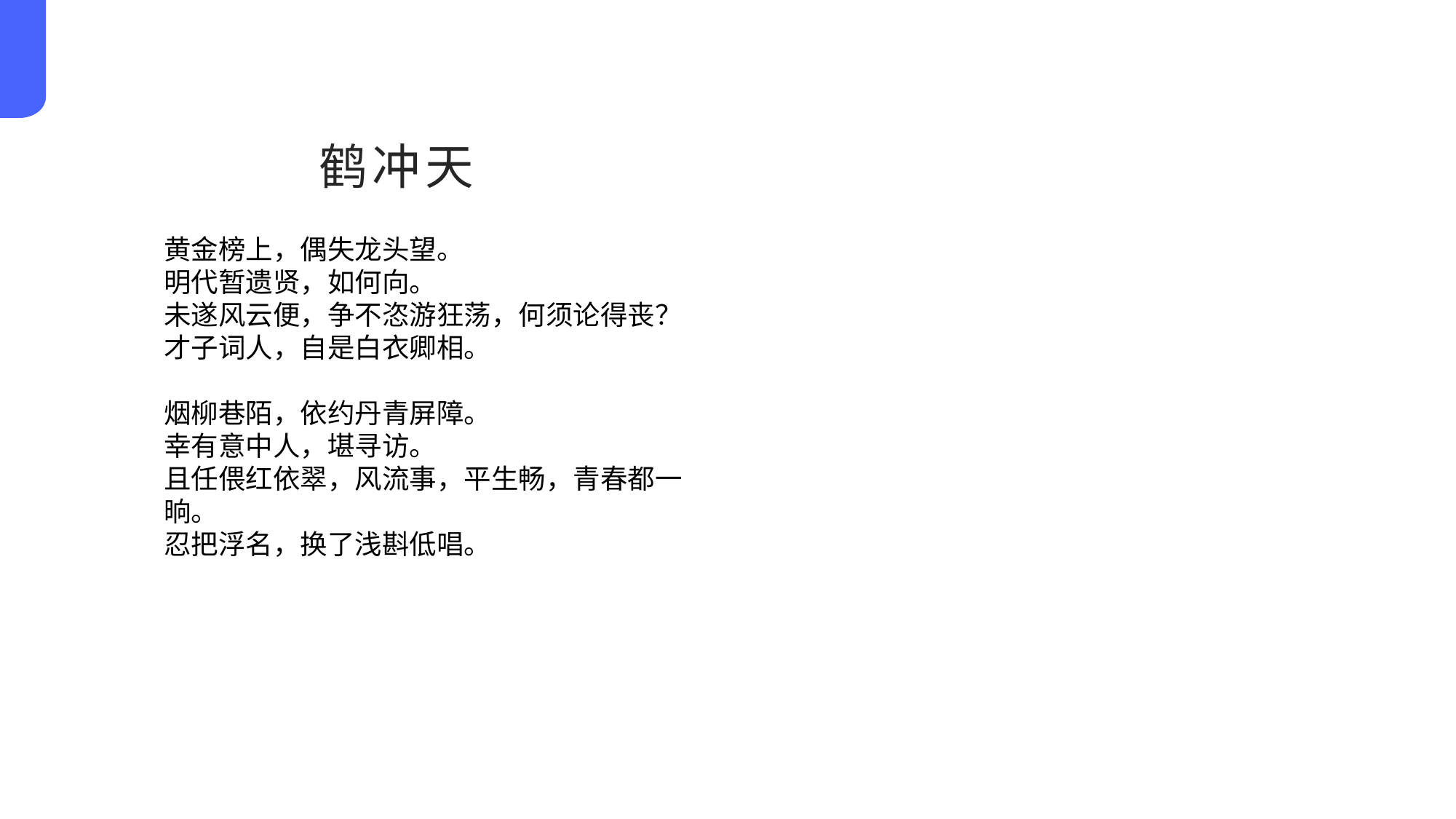

鹤冲天
黄金榜上，偶失龙头望。
明代暂遗贤，如何向。
未遂风云便，争不恣游狂荡，何须论得丧？
才子词人，自是白衣卿相。

烟柳巷陌，依约丹青屏障。
幸有意中人，堪寻访。
且任偎红依翠，风流事，平生畅，青春都一晌。
忍把浮名，换了浅斟低唱。